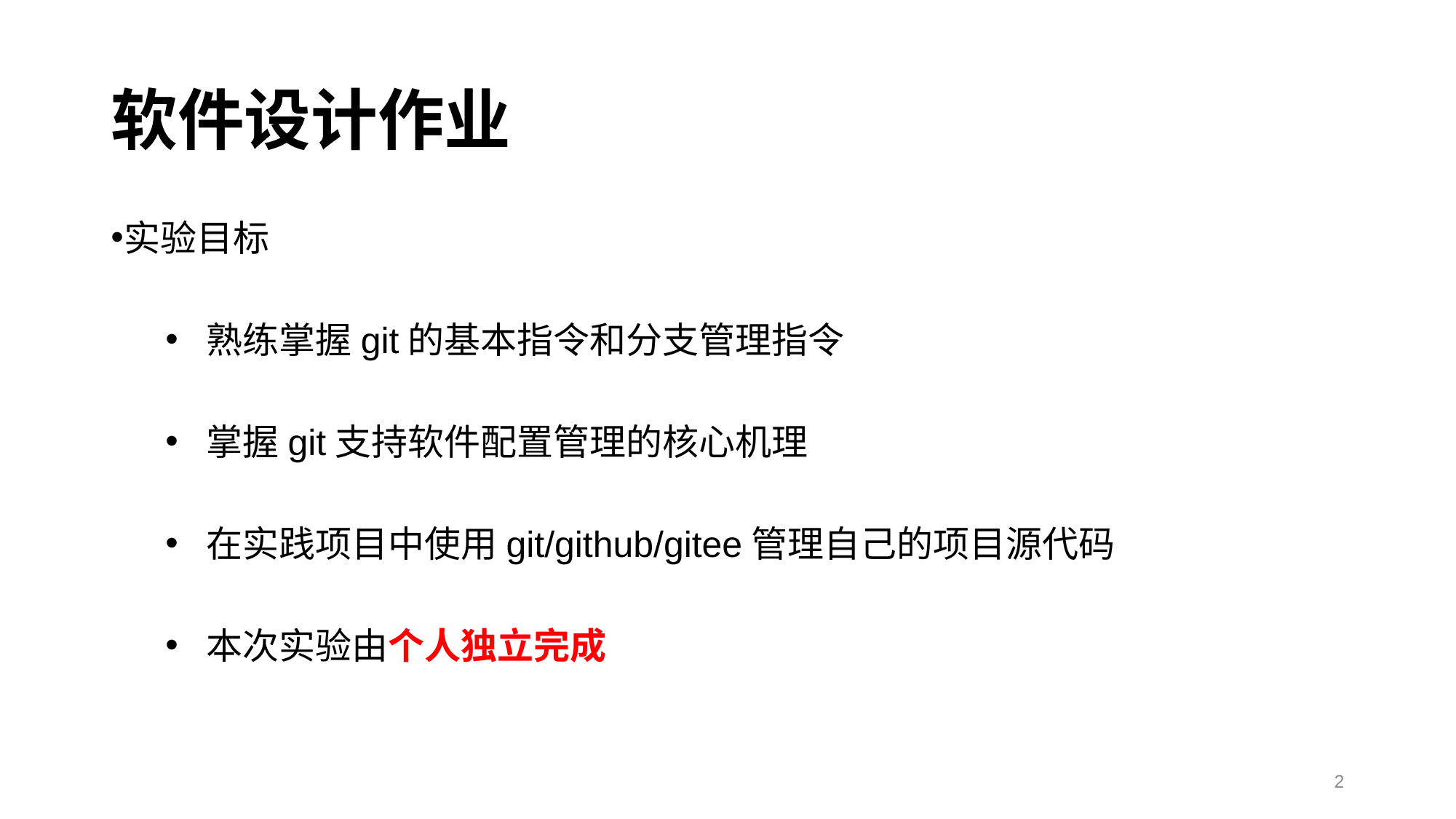

# 软件设计作业
实验目标
熟练掌握git的基本指令和分支管理指令
掌握git支持软件配置管理的核心机理
在实践项目中使用git/github/gitee管理自己的项目源代码
本次实验由个人独立完成
2